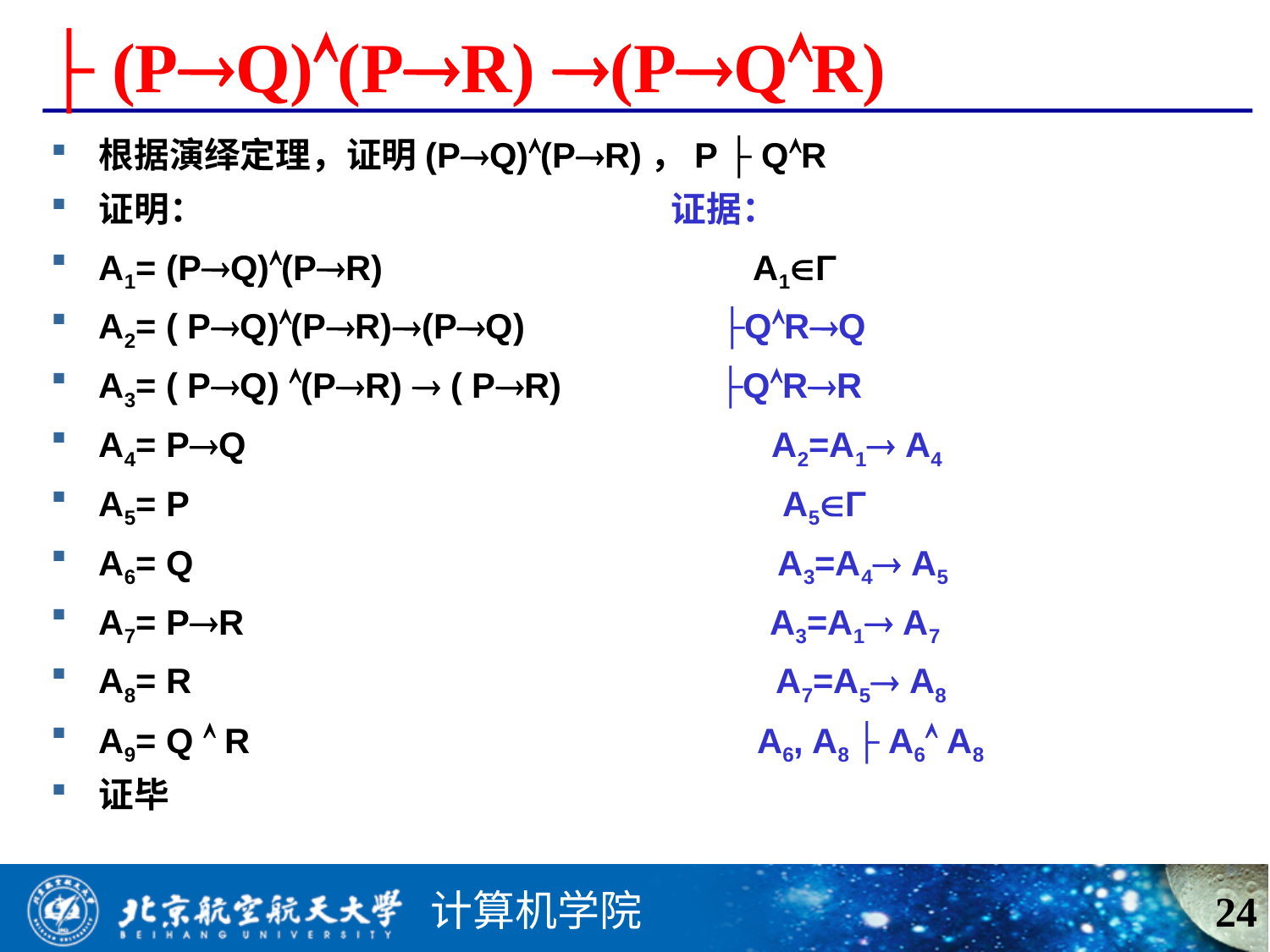

# ├ (P→Q)∧(P→R) →(P→Q∧R)
根据演绎定理，证明(P→Q)∧(P→R)，P ├ Q∧R
证明：                                                          证据：
A1= (P→Q)∧(P→R)                                      A1∈Γ
A2= ( P→Q)∧(P→R)→(P→Q)                    ├Q∧R→Q
A3= ( P→Q) ∧(P→R) → ( P→R)                ├Q∧R→R
A4= P→Q                                                      A2=A1→ A4
A5= P                                                             A5∈Γ
A6= Q                                                            A3=A4→ A5
A7= P→R                                                      A3=A1→ A7
A8= R                                                            A7=A5→ A8
A9= Q ∧ R                                                    A6, A8 ├ A6∧ A8
证毕